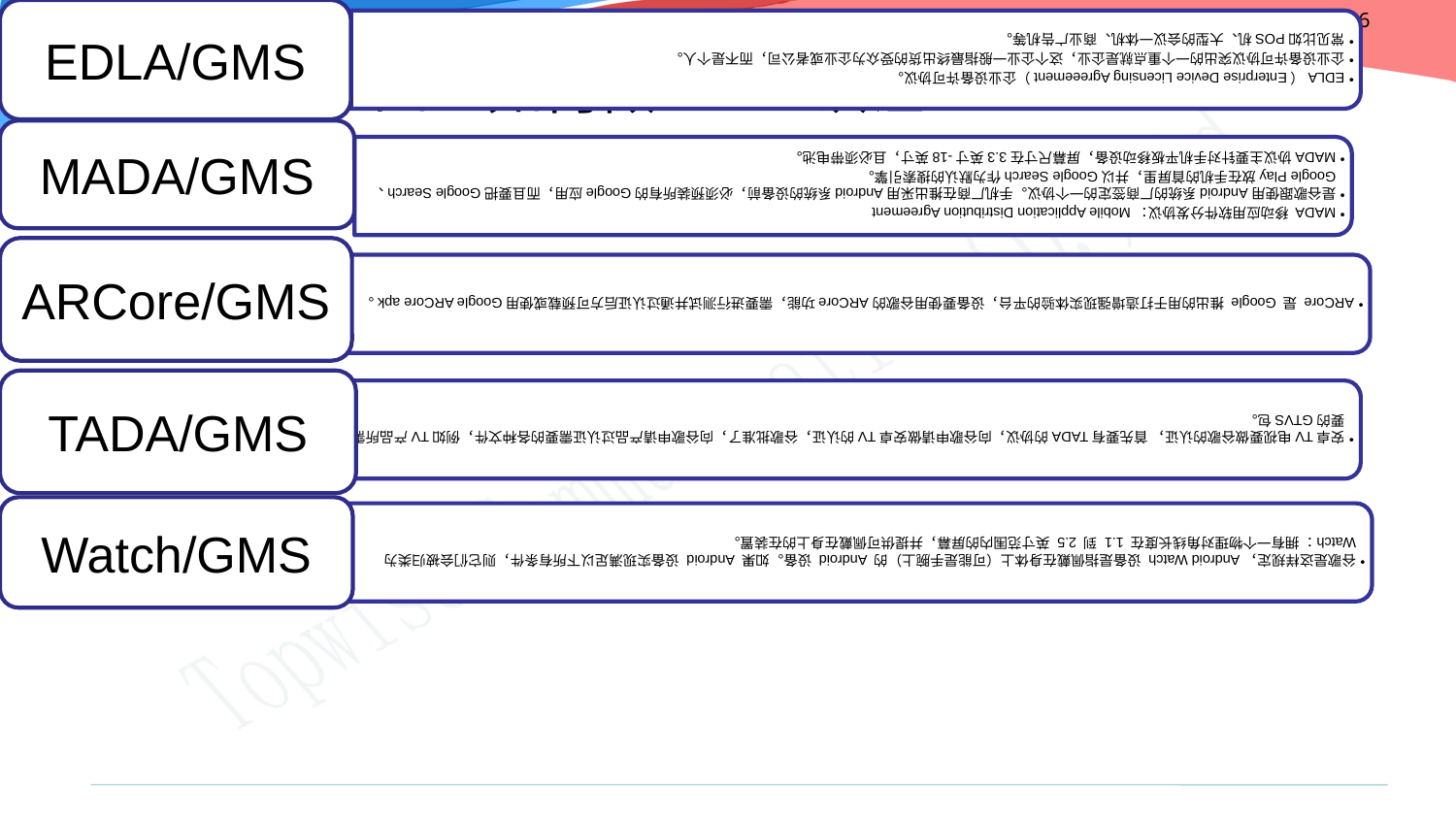

# 四：如何做GMS认证--how
EDLA（Enterprise Device Licensing Agreeement）企业设备许可协议。
企业设备许可协议突出的一个重点就是企业，这个企业一般指最终出货的受众为企业或者公司，而不是个人。
常见比如POS机、大型的会议一体机、商业广告机等。
EDLA/GMS
MADA 移动应用软件分发协议：Mobile Application Distribution Agreement
是谷歌跟使用Android系统的厂商签定的一个协议。手机厂商在推出采用Android系统的设备前，必须预装所有的Google应用，而且要把Google Search、Google Play放在手机的首屏里，并以Google Search作为默认的搜索引擎。
MADA协议主要针对手机平板移动设备，屏幕尺寸在3.3英寸-18英寸，且必须带电池。
MADA/GMS
ARCore 是 Google 推出的用于打造增强现实体验的平台，设备要使用谷歌的ARCore功能，需要进行测试并通过认证后方可预载或使用Google ARCore apk。
ARCore/GMS
安卓TV电视要做谷歌的认证， 首先要有TADA的协议，向谷歌申请做安卓TV的认证，谷歌批准了，向谷歌申请产品过认证需要的各种文件，例如TV产品所需要的GTVS包。
TADA/GMS
谷歌是这样规定，Android Watch 设备是指佩戴在身体上（可能是手腕上）的 Android 设备。如果 Android 设备实现满足以下所有条件，则它们会被归类为 Watch：拥有一个物理对角线长度在 1.1 到 2.5 英寸范围内的屏幕，并提供可佩戴在身上的在装置。
Watch/GMS